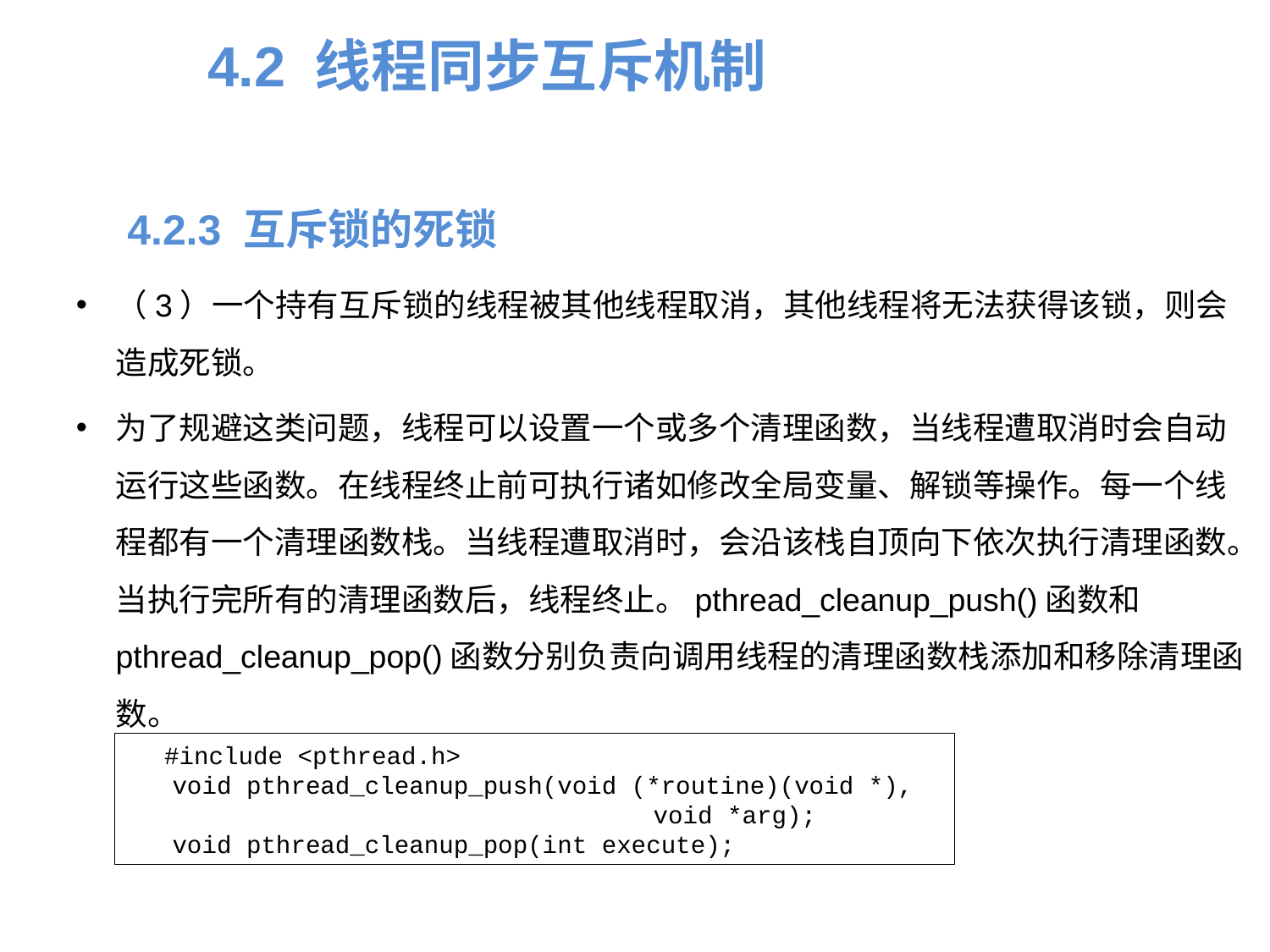

4.2 线程同步互斥机制
4.2.3 互斥锁的死锁
（3）一个持有互斥锁的线程被其他线程取消，其他线程将无法获得该锁，则会造成死锁。
为了规避这类问题，线程可以设置一个或多个清理函数，当线程遭取消时会自动运行这些函数。在线程终止前可执行诸如修改全局变量、解锁等操作。每一个线程都有一个清理函数栈。当线程遭取消时，会沿该栈自顶向下依次执行清理函数。当执行完所有的清理函数后，线程终止。pthread_cleanup_push()函数和pthread_cleanup_pop()函数分别负责向调用线程的清理函数栈添加和移除清理函数。
#include <pthread.h>
void pthread_cleanup_push(void (*routine)(void *),
                                 void *arg);
void pthread_cleanup_pop(int execute);